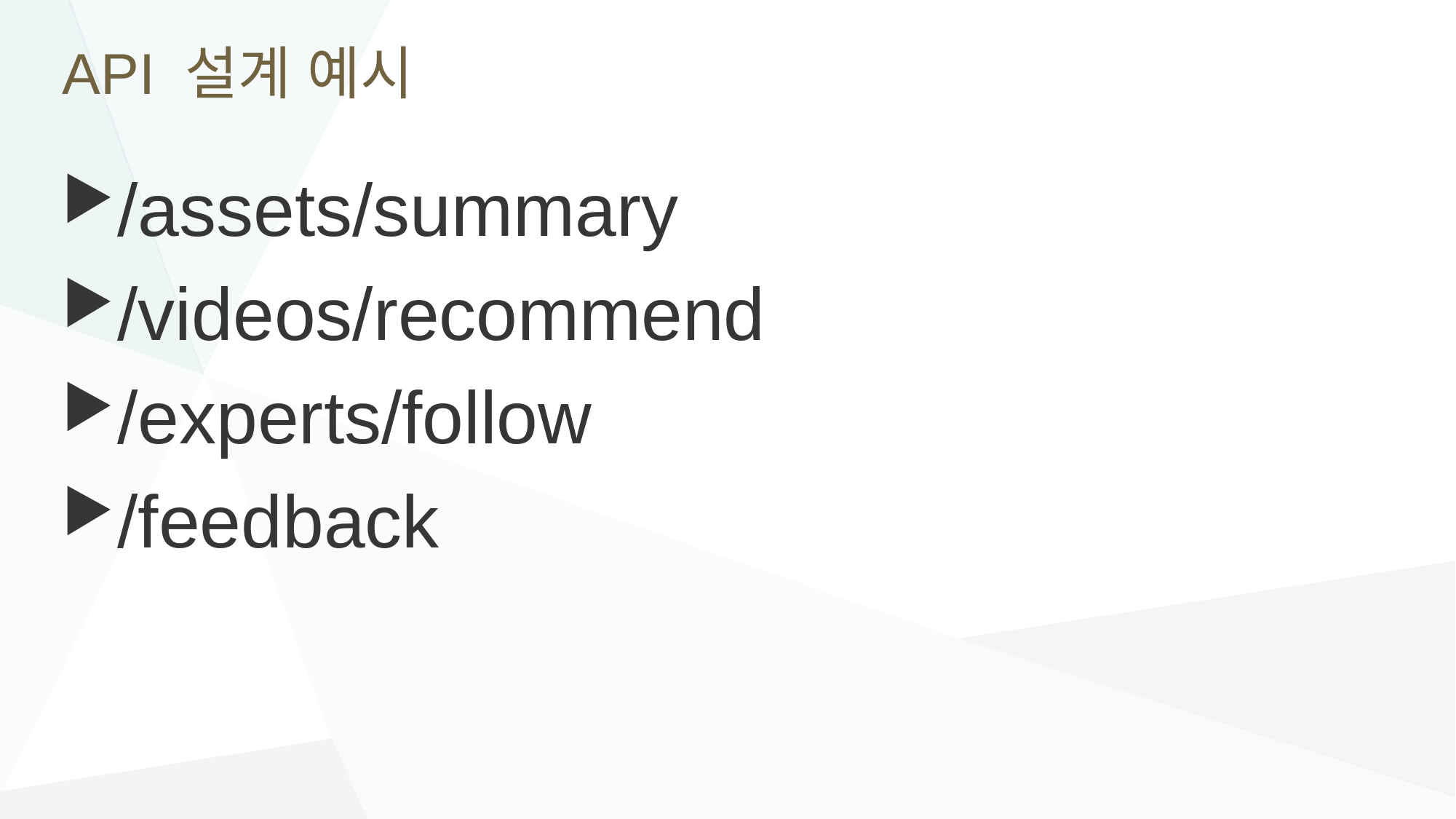

# API 설계 예시
/assets/summary
/videos/recommend
/experts/follow
/feedback